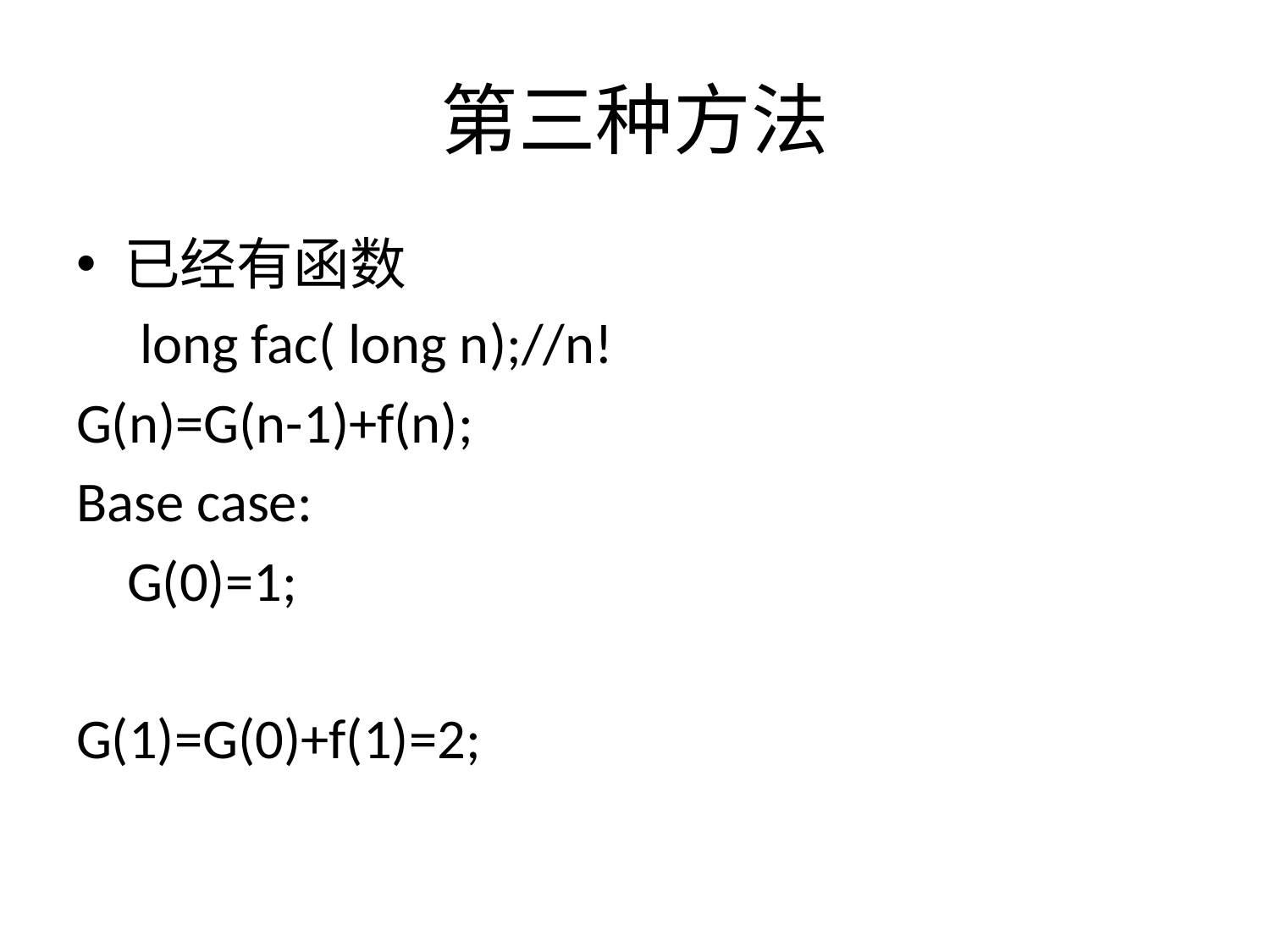

# 第三种方法
已经有函数
     long fac( long n);//n!
G(n)=G(n-1)+f(n);
Base case:
    G(0)=1;

G(1)=G(0)+f(1)=2;